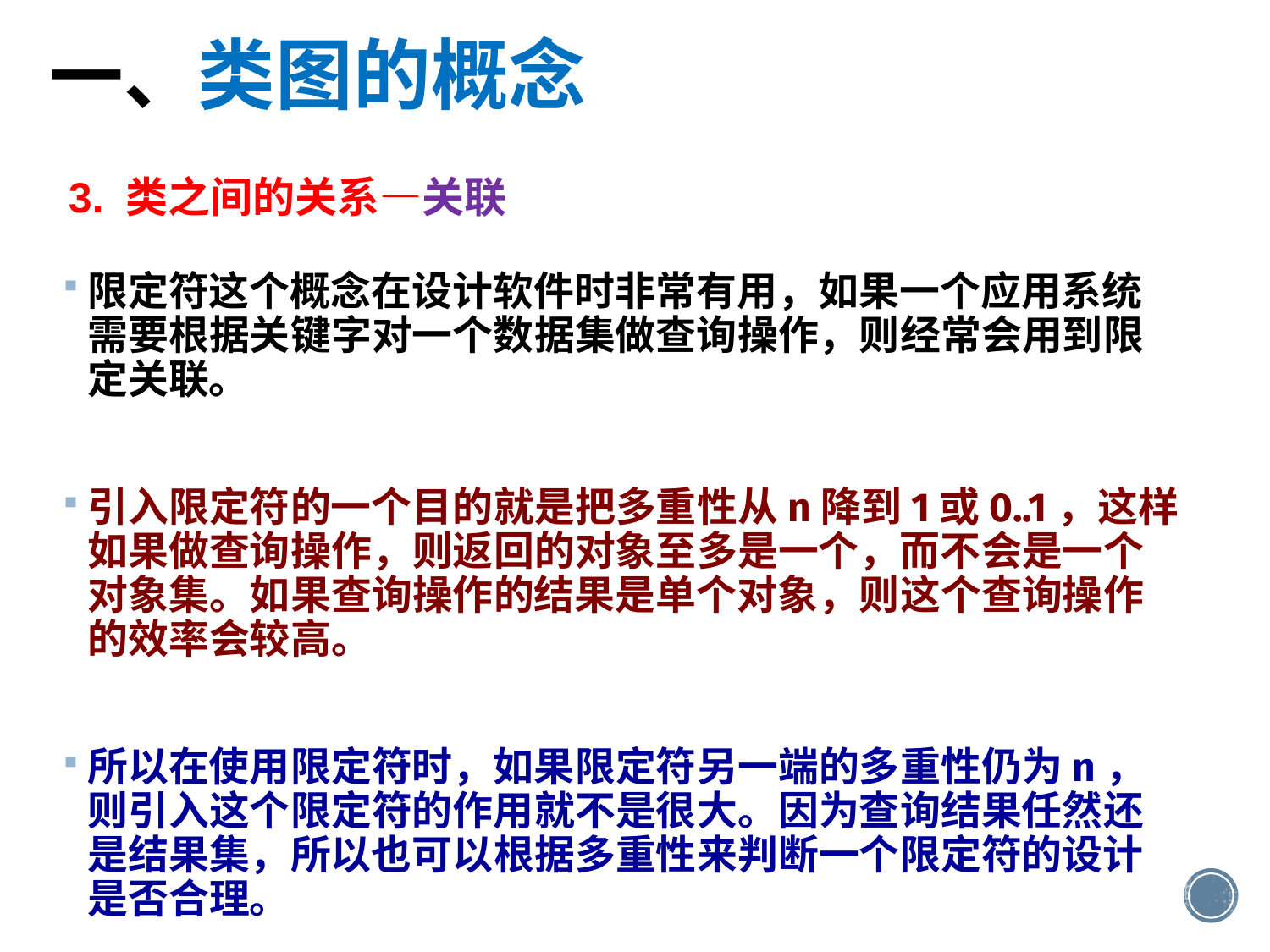

一、类图的概念
3. 类之间的关系—关联
限定符这个概念在设计软件时非常有用，如果一个应用系统需要根据关键字对一个数据集做查询操作，则经常会用到限定关联。

引入限定符的一个目的就是把多重性从n降到1或0..1，这样如果做查询操作，则返回的对象至多是一个，而不会是一个对象集。如果查询操作的结果是单个对象，则这个查询操作的效率会较高。

所以在使用限定符时，如果限定符另一端的多重性仍为n，则引入这个限定符的作用就不是很大。因为查询结果任然还是结果集，所以也可以根据多重性来判断一个限定符的设计是否合理。